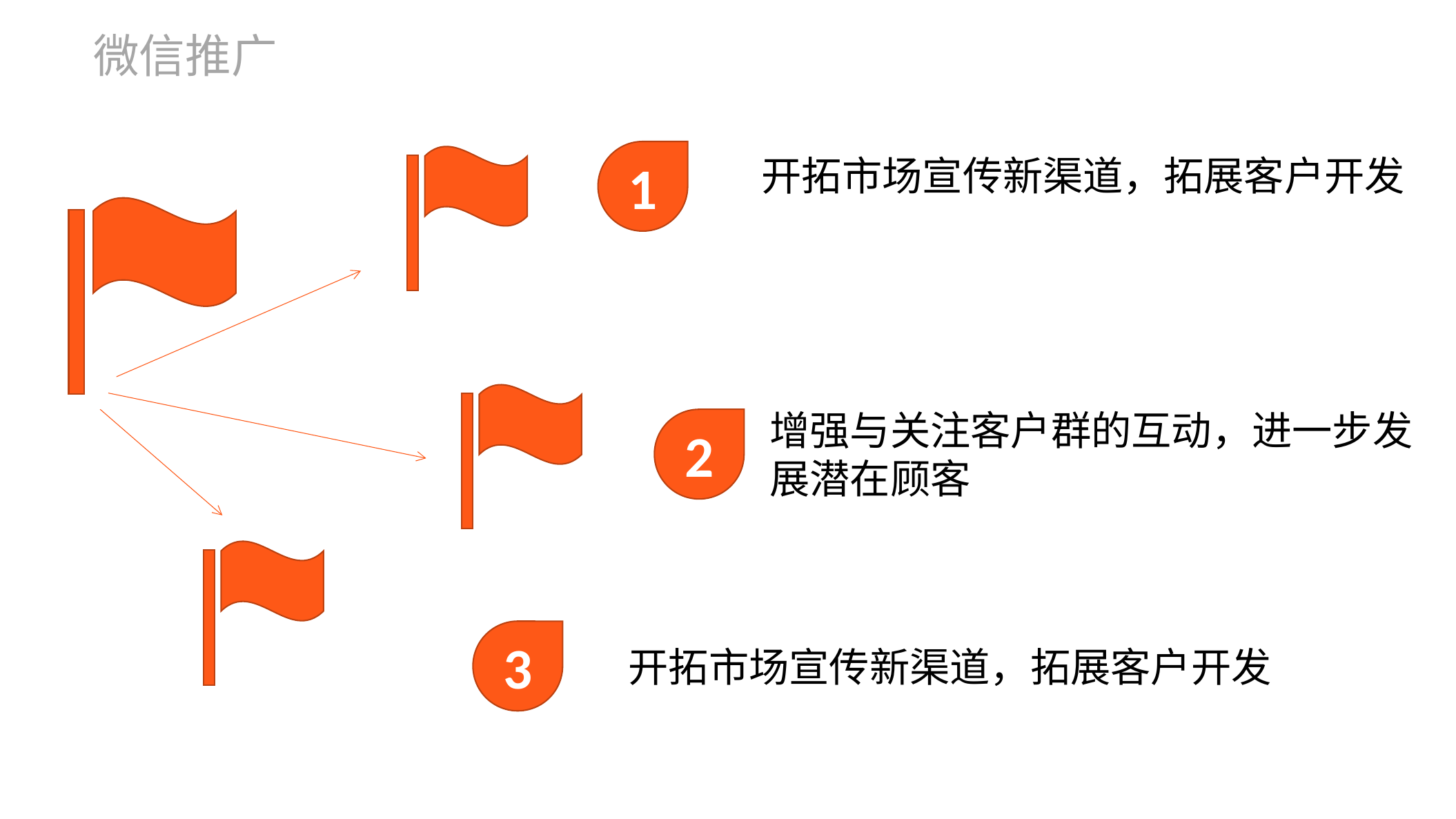

微信推广
1
开拓市场宣传新渠道，拓展客户开发

增强与关注客户群的互动，进一步发展潜在顾客
2

3
开拓市场宣传新渠道，拓展客户开发